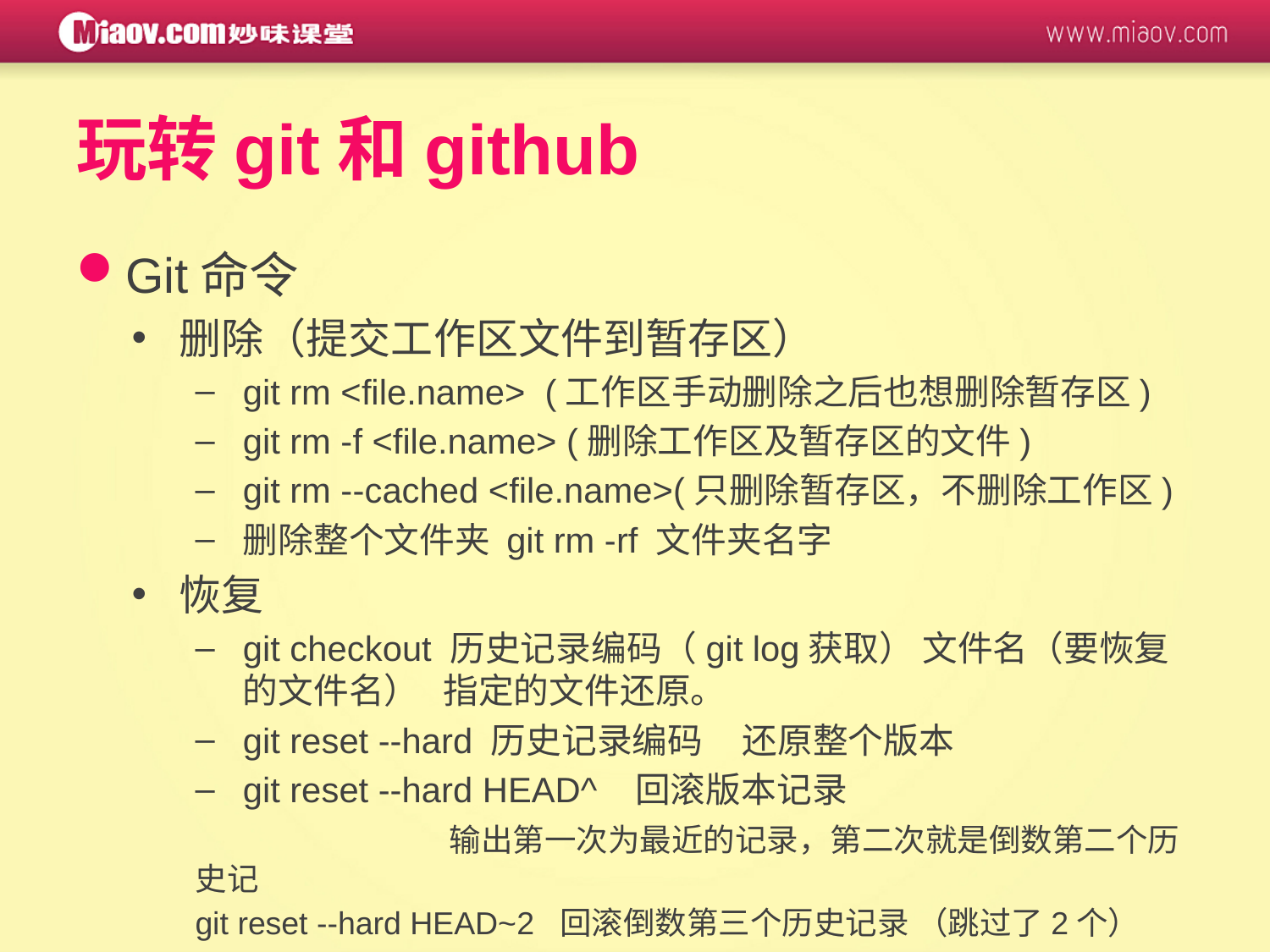

# 玩转git和github
Git命令
删除（提交工作区文件到暂存区）
git rm <file.name>  (工作区手动删除之后也想删除暂存区)
git rm -f <file.name> (删除工作区及暂存区的文件)
git rm --cached <file.name>(只删除暂存区，不删除工作区)
删除整个文件夹 git rm -rf 文件夹名字
恢复
git checkout 历史记录编码（git log获取） 文件名（要恢复的文件名）   指定的文件还原。
git reset --hard 历史记录编码     还原整个版本
git reset --hard HEAD^   回滚版本记录
		输出第一次为最近的记录，第二次就是倒数第二个历史记
git reset --hard HEAD~2  回滚倒数第三个历史记录 （跳过了2个）
git reflog    快速查看历史版本记录，方便回滚